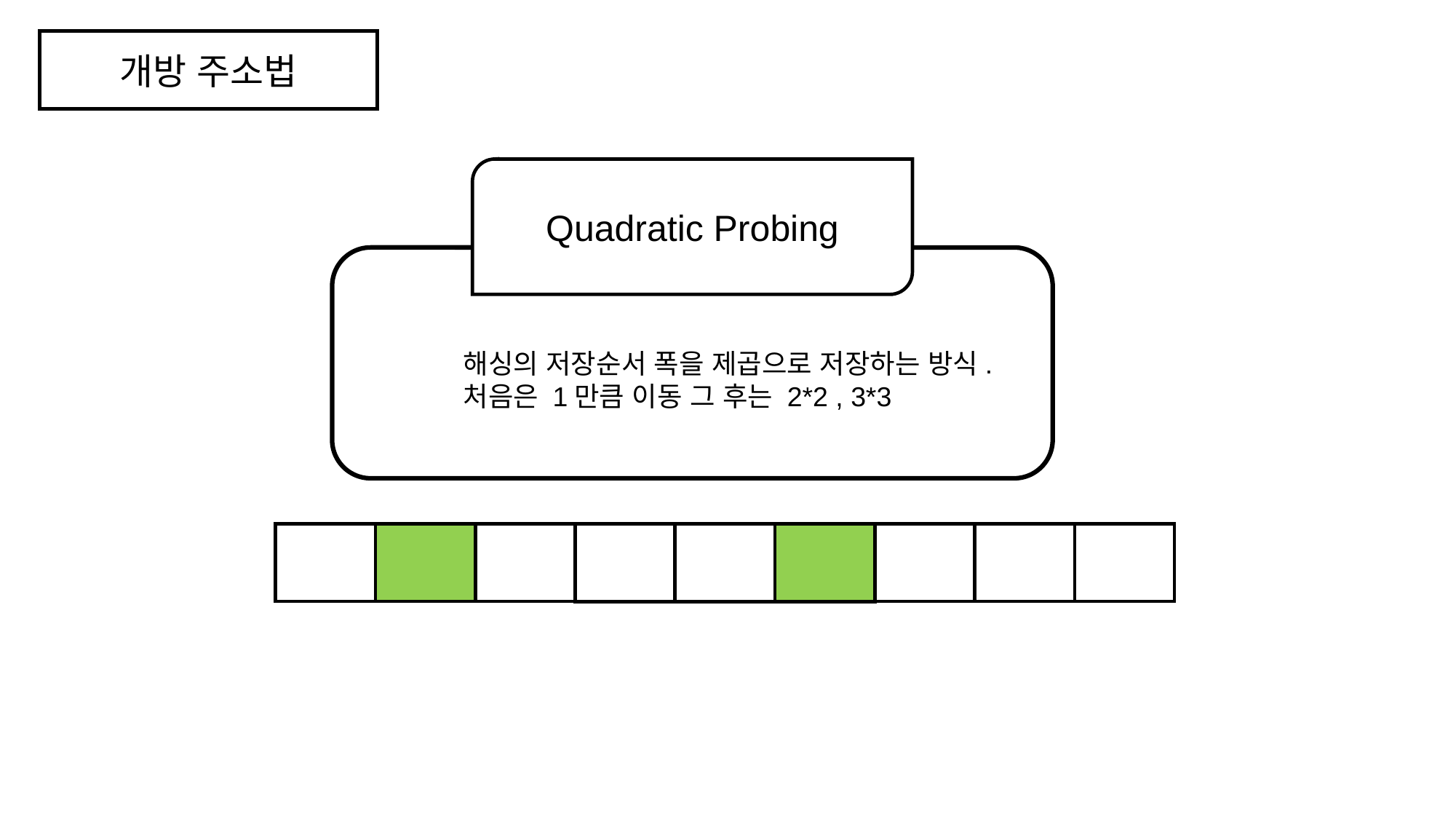

개방 주소법
Quadratic Probing

해싱의 저장순서 폭을 제곱으로 저장하는 방식.
처음은 1만큼 이동 그 후는 2*2 , 3*3